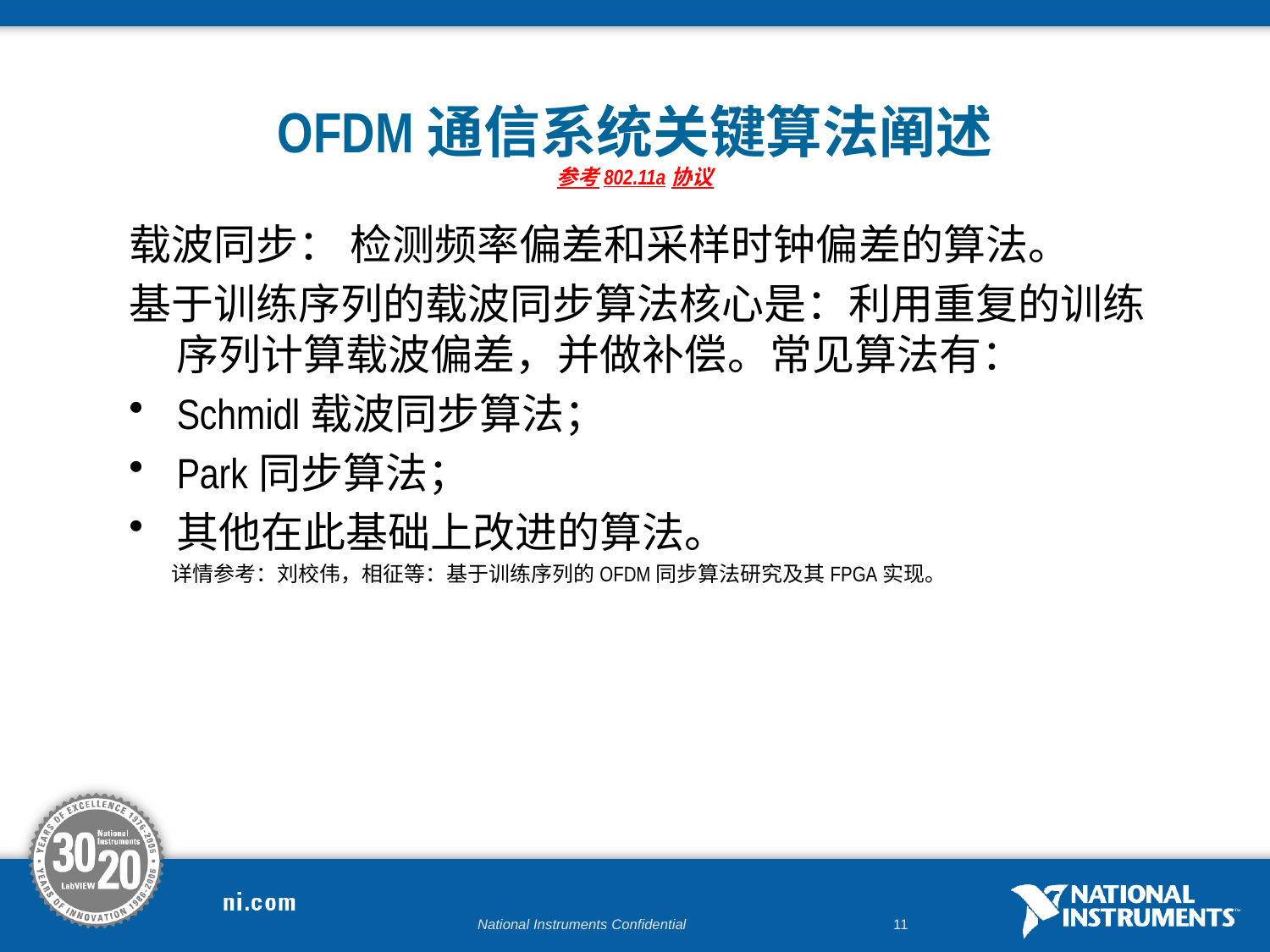

# OFDM通信系统关键算法阐述 参考802.11a协议
载波同步： 检测频率偏差和采样时钟偏差的算法。
基于训练序列的载波同步算法核心是：利用重复的训练序列计算载波偏差，并做补偿。常见算法有：
Schmidl载波同步算法；
Park同步算法；
其他在此基础上改进的算法。
        详情参考：刘校伟，相征等：基于训练序列的OFDM同步算法研究及其FPGA实现。